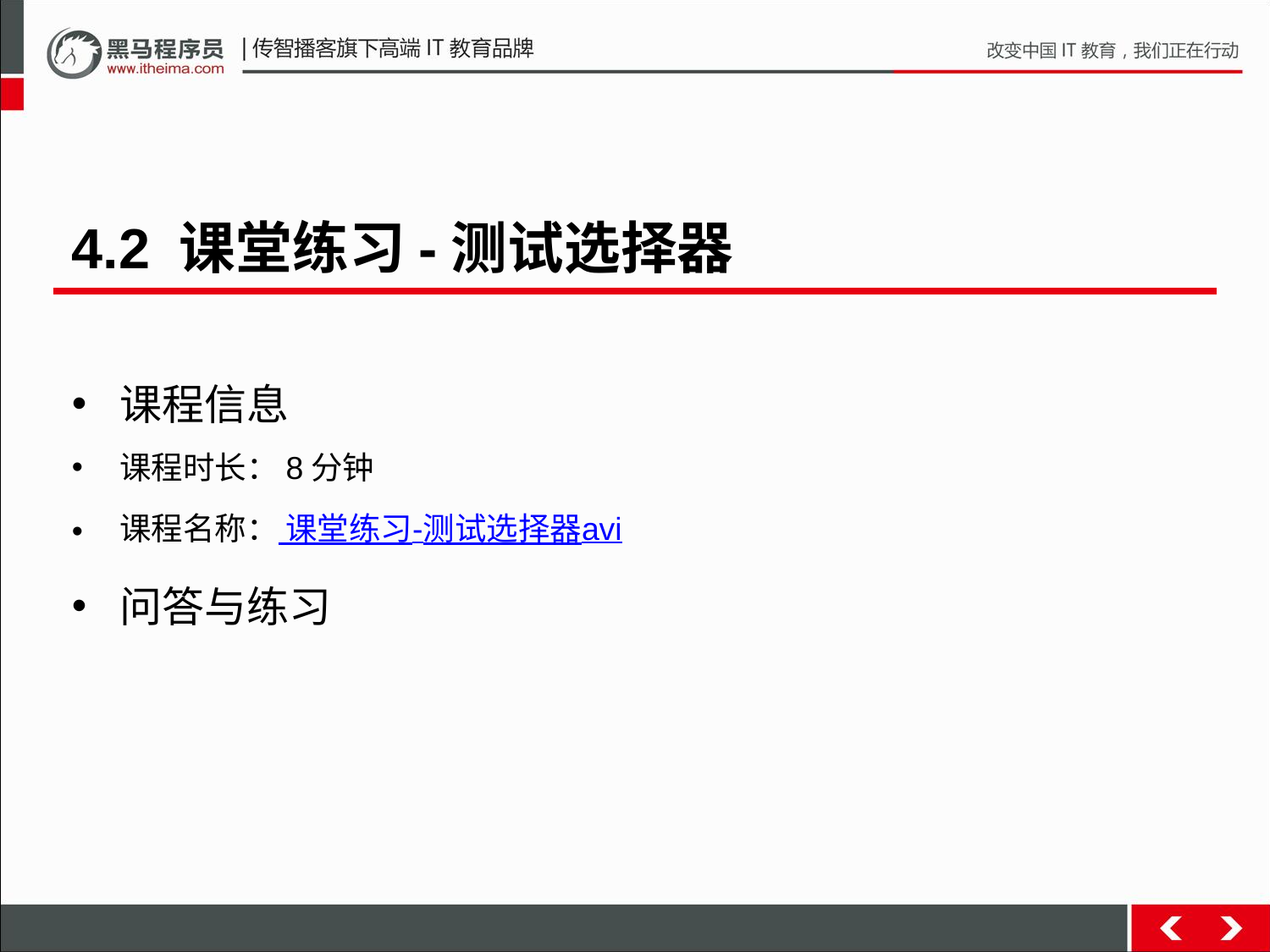

4.2 课堂练习-测试选择器
课程信息
课程时长：8分钟
课程名称： 课堂练习-测试选择器avi
问答与练习